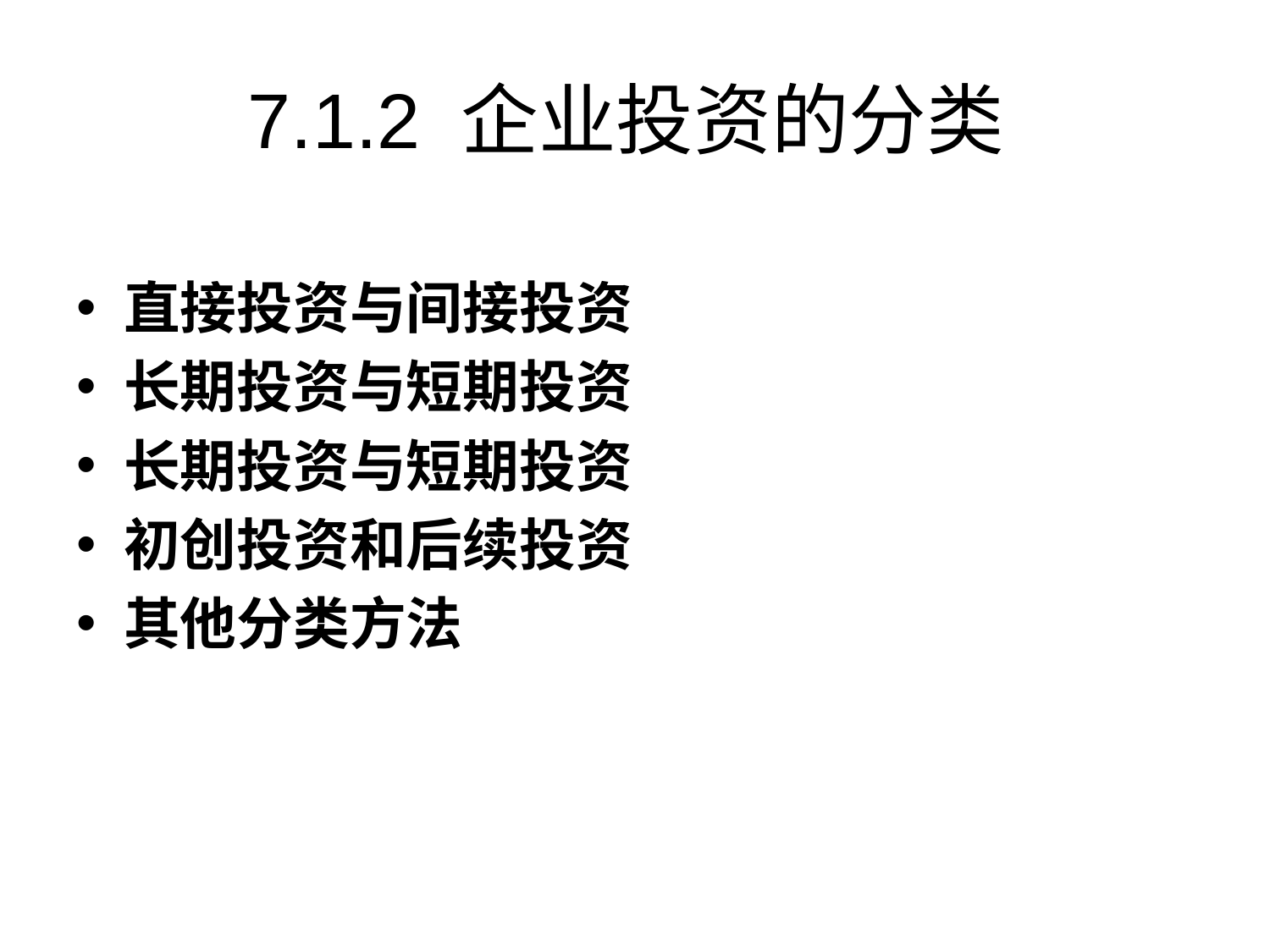

7.1.2 企业投资的分类
直接投资与间接投资
长期投资与短期投资
长期投资与短期投资
初创投资和后续投资
其他分类方法